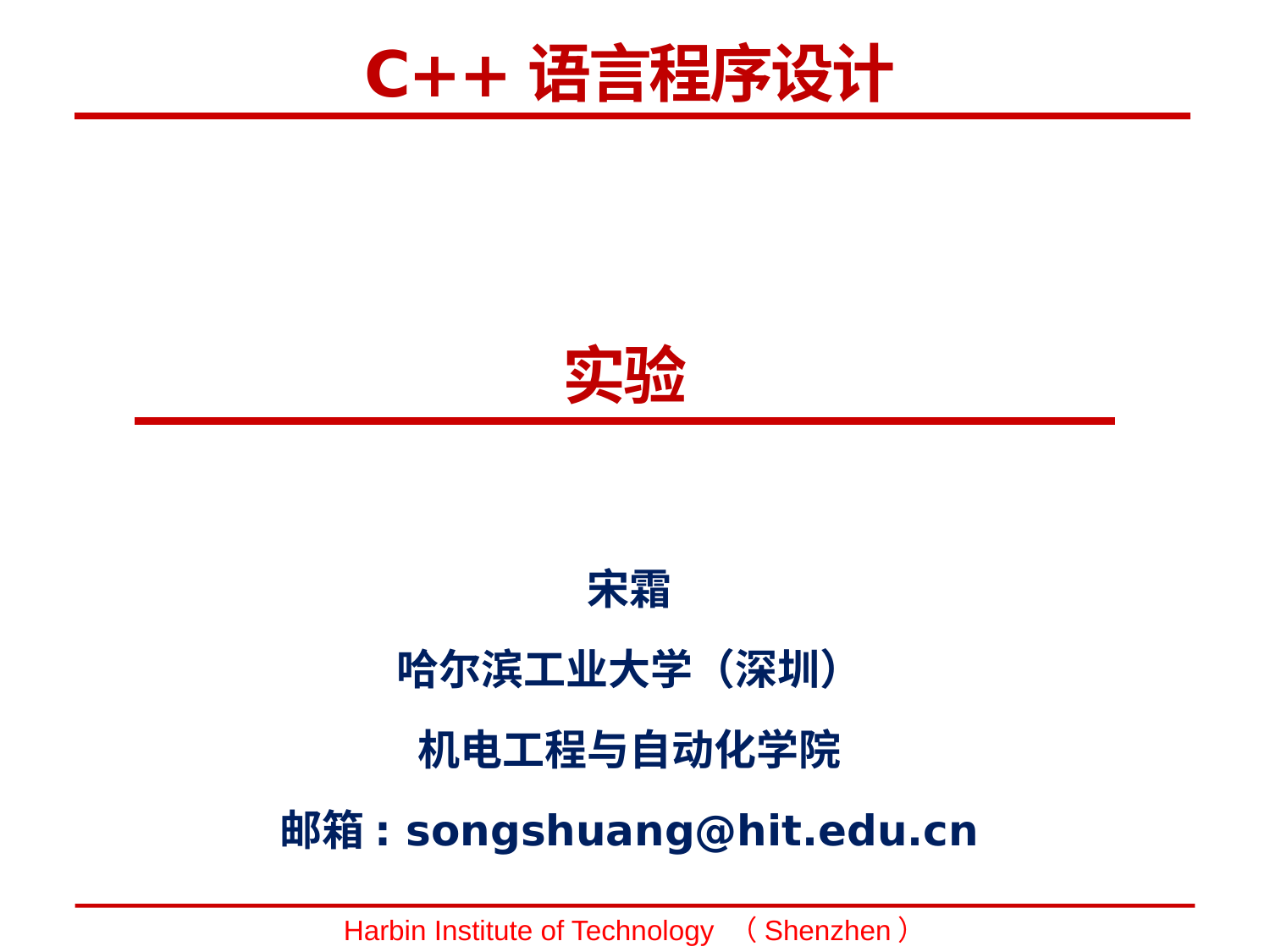

C++语言程序设计
实验
宋霜
哈尔滨工业大学（深圳）
机电工程与自动化学院
邮箱: songshuang@hit.edu.cn
Harbin Institute of Technology （Shenzhen）